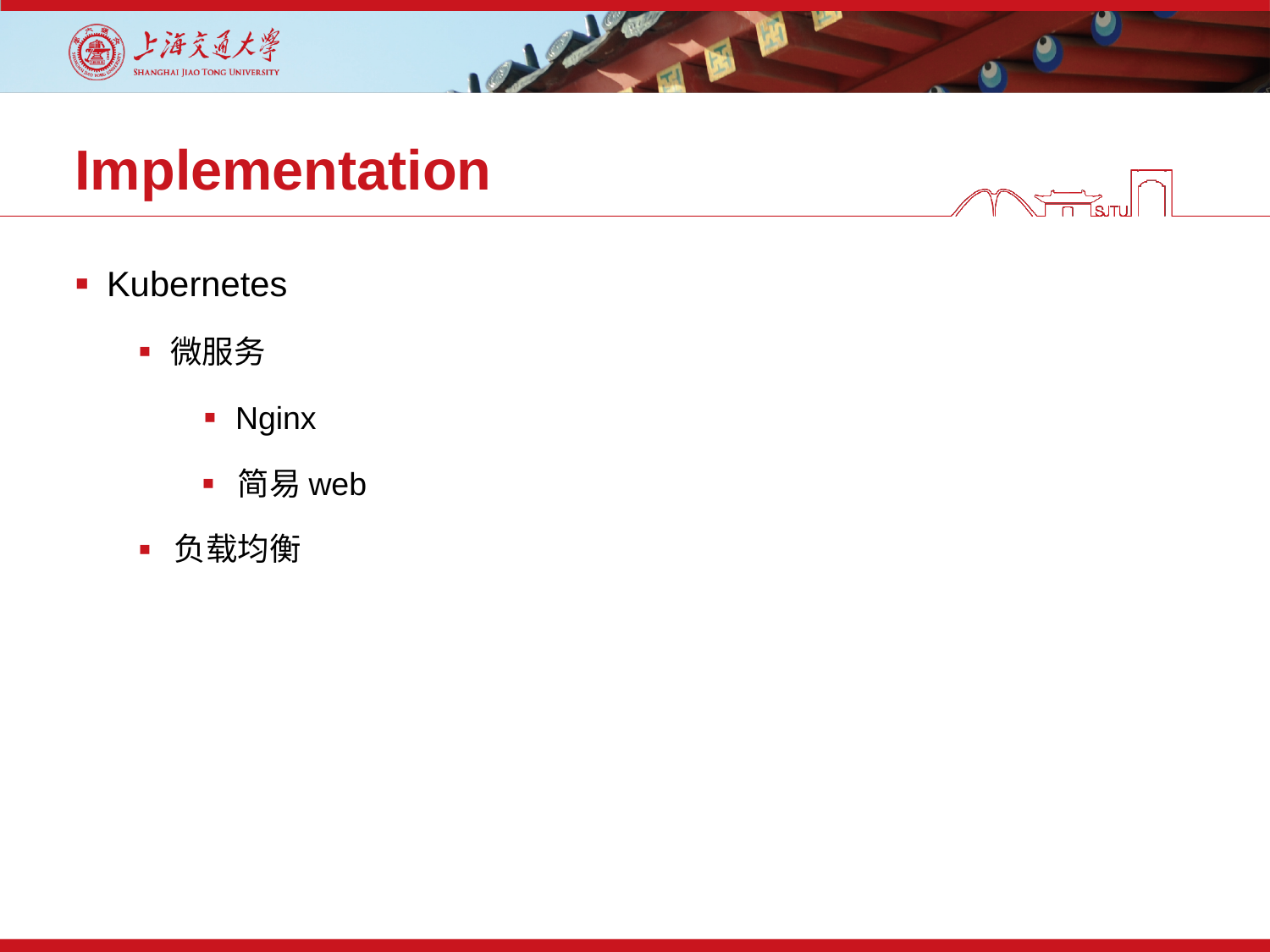

# Implementation
Kubernetes
微服务
Nginx
简易web
负载均衡